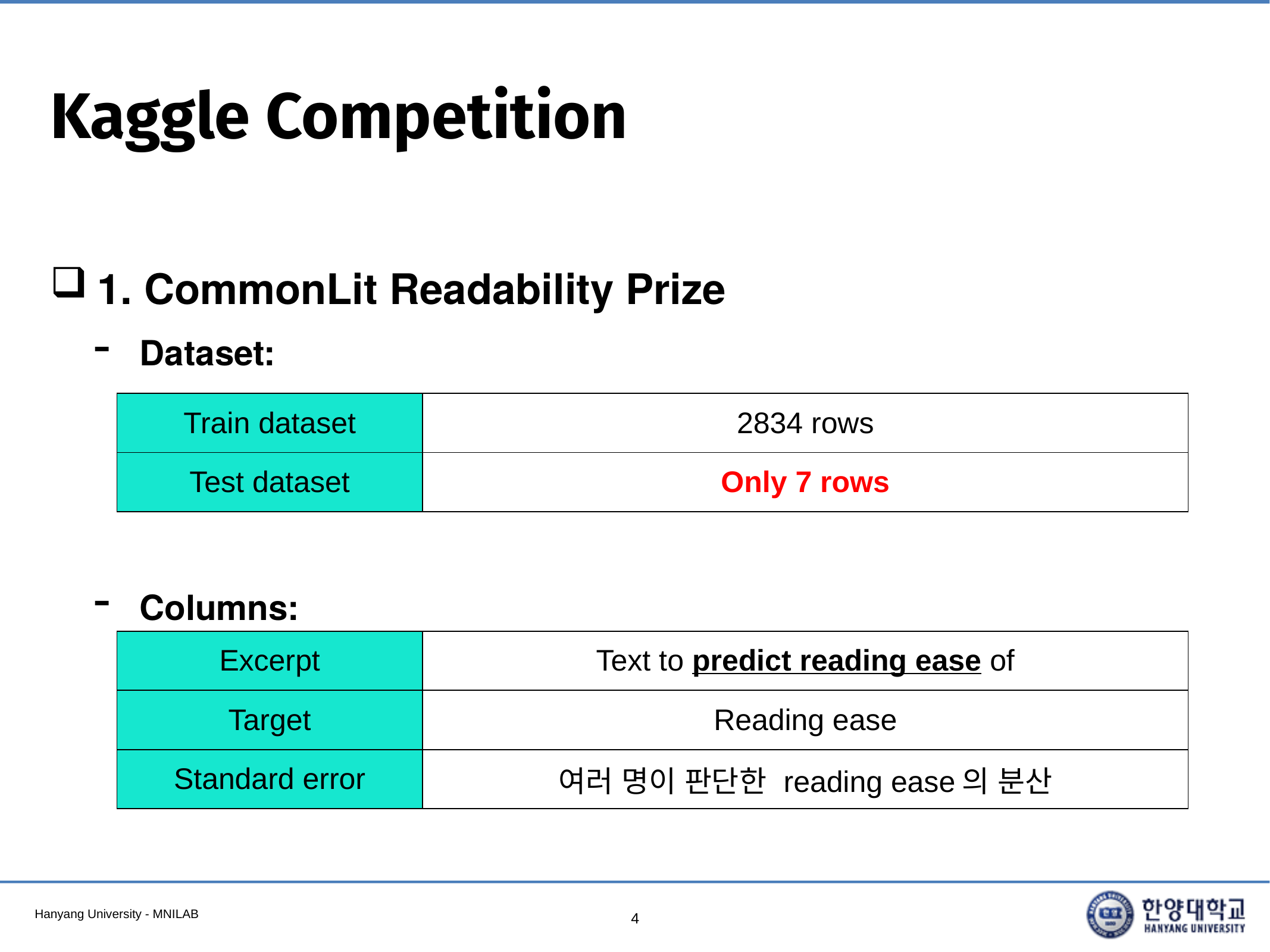

# Kaggle Competition
1. CommonLit Readability Prize
Dataset:

Columns:
| Train dataset | 2834 rows |
| --- | --- |
| Test dataset | Only 7 rows |
| Excerpt | Text to predict reading ease of |
| --- | --- |
| Target | Reading ease |
| Standard error | 여러 명이 판단한 reading ease의 분산 |
4